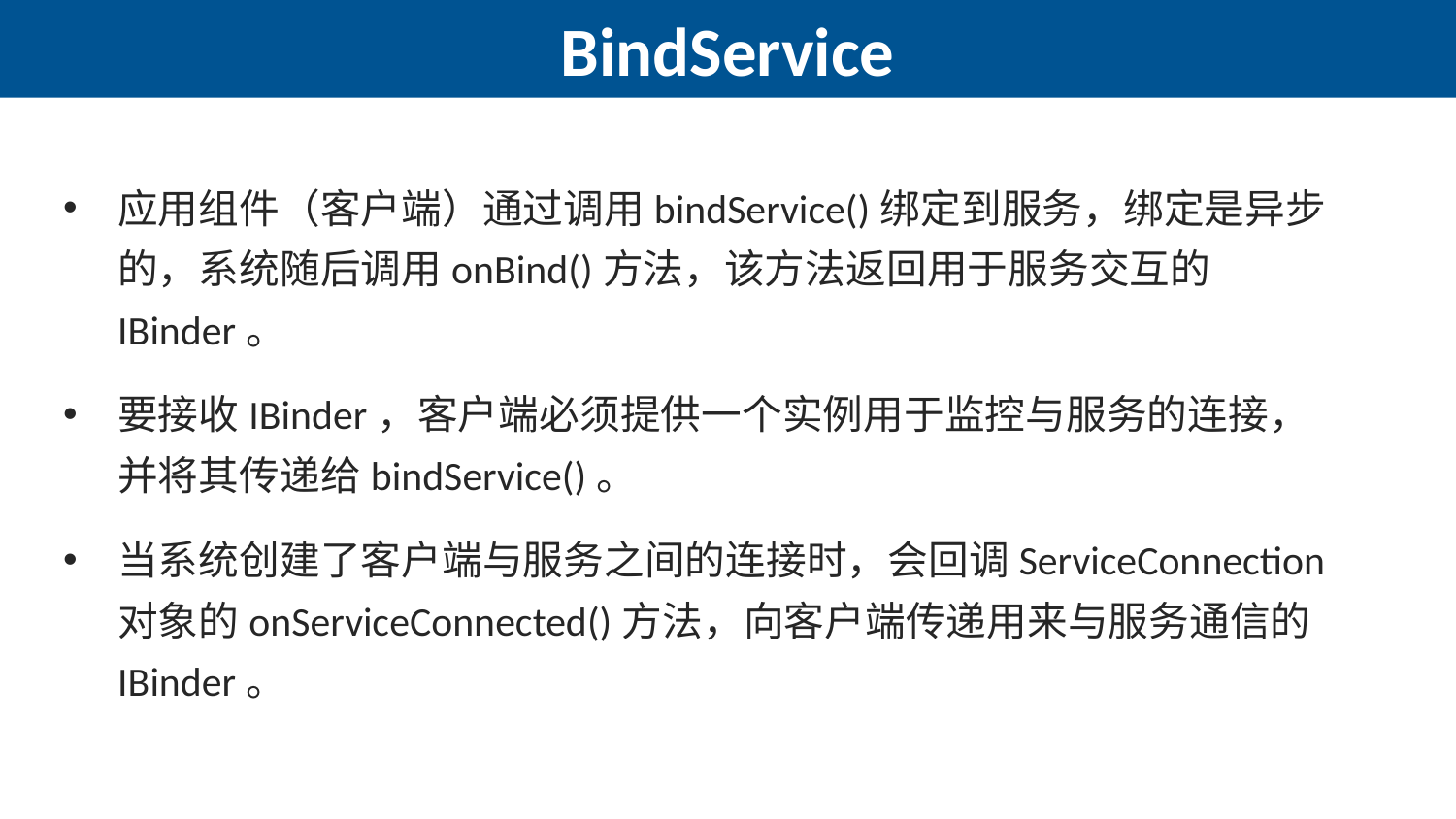

# BindService

应用组件（客户端）通过调用bindService()绑定到服务，绑定是异步的，系统随后调用onBind()方法，该方法返回用于服务交互的IBinder。
要接收IBinder，客户端必须提供一个实例用于监控与服务的连接，并将其传递给bindService()。
当系统创建了客户端与服务之间的连接时，会回调ServiceConnection对象的onServiceConnected()方法，向客户端传递用来与服务通信的IBinder。